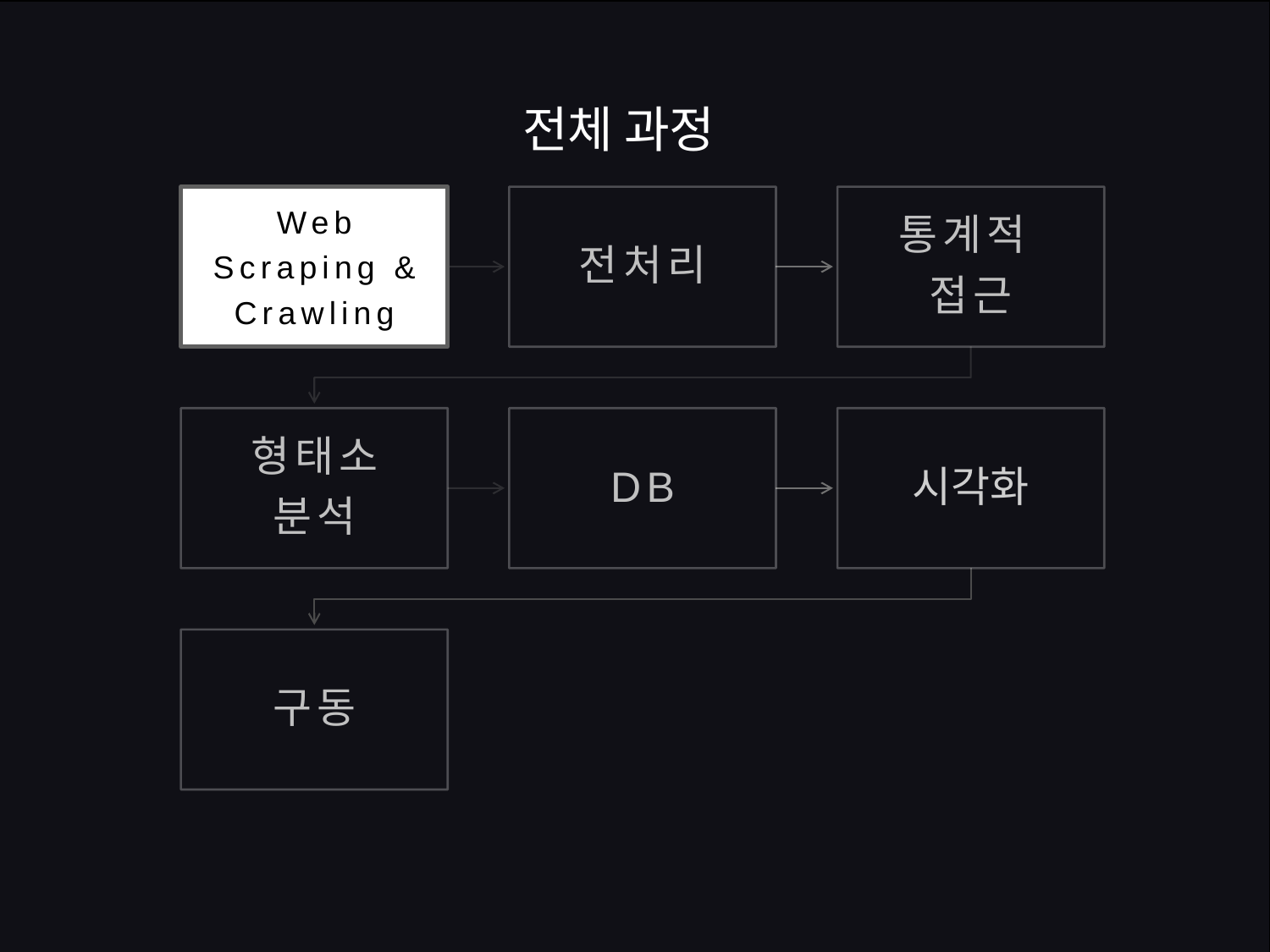

# 전체 과정

Web
Scraping &
Crawling

전처리

통계적
접근

형태소
분석

DB

시각화
구동